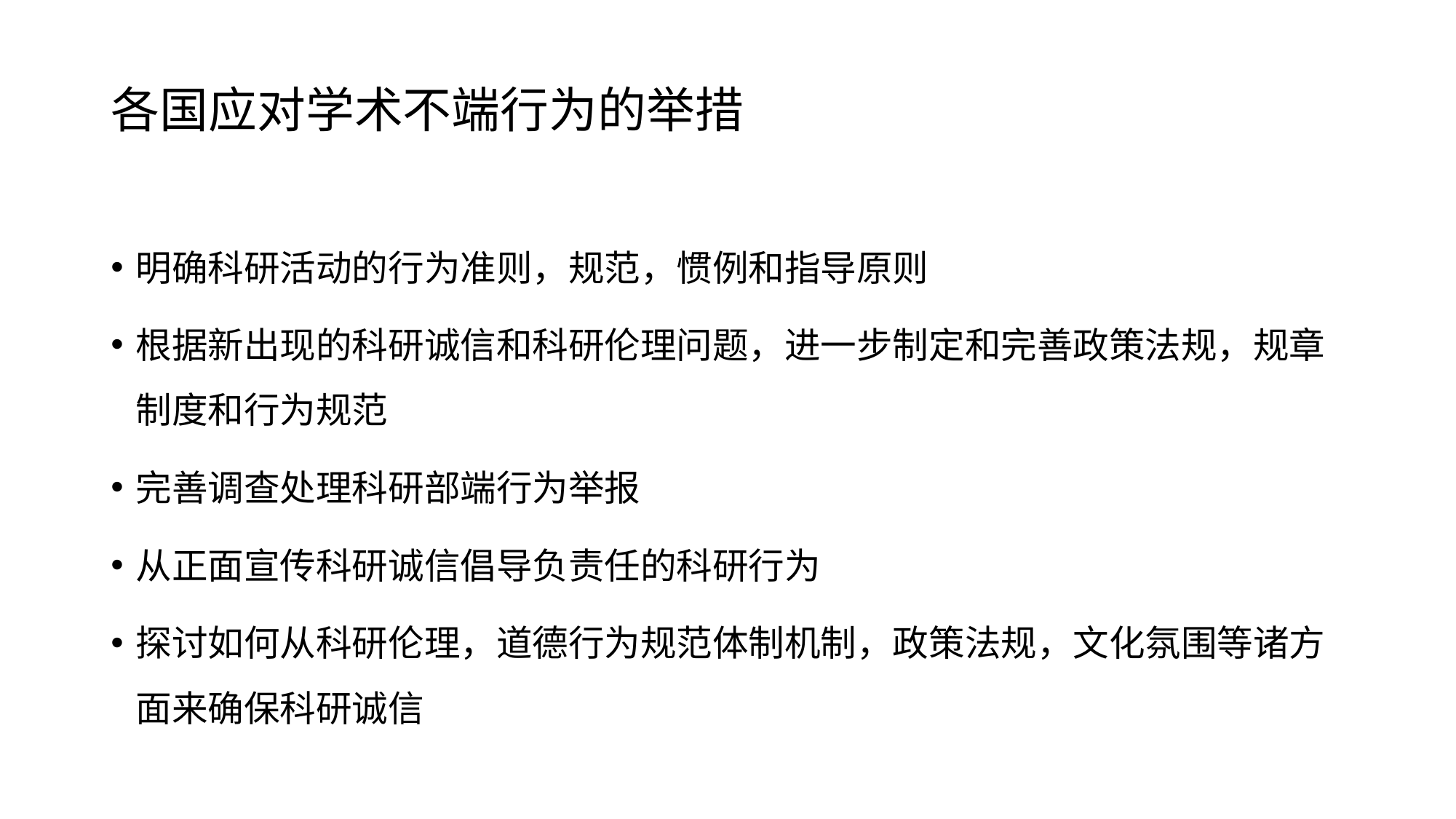

# 各国应对学术不端行为的举措
明确科研活动的行为准则，规范，惯例和指导原则
根据新出现的科研诚信和科研伦理问题，进一步制定和完善政策法规，规章制度和行为规范
完善调查处理科研部端行为举报
从正面宣传科研诚信倡导负责任的科研行为
探讨如何从科研伦理，道德行为规范体制机制，政策法规，文化氛围等诸方面来确保科研诚信